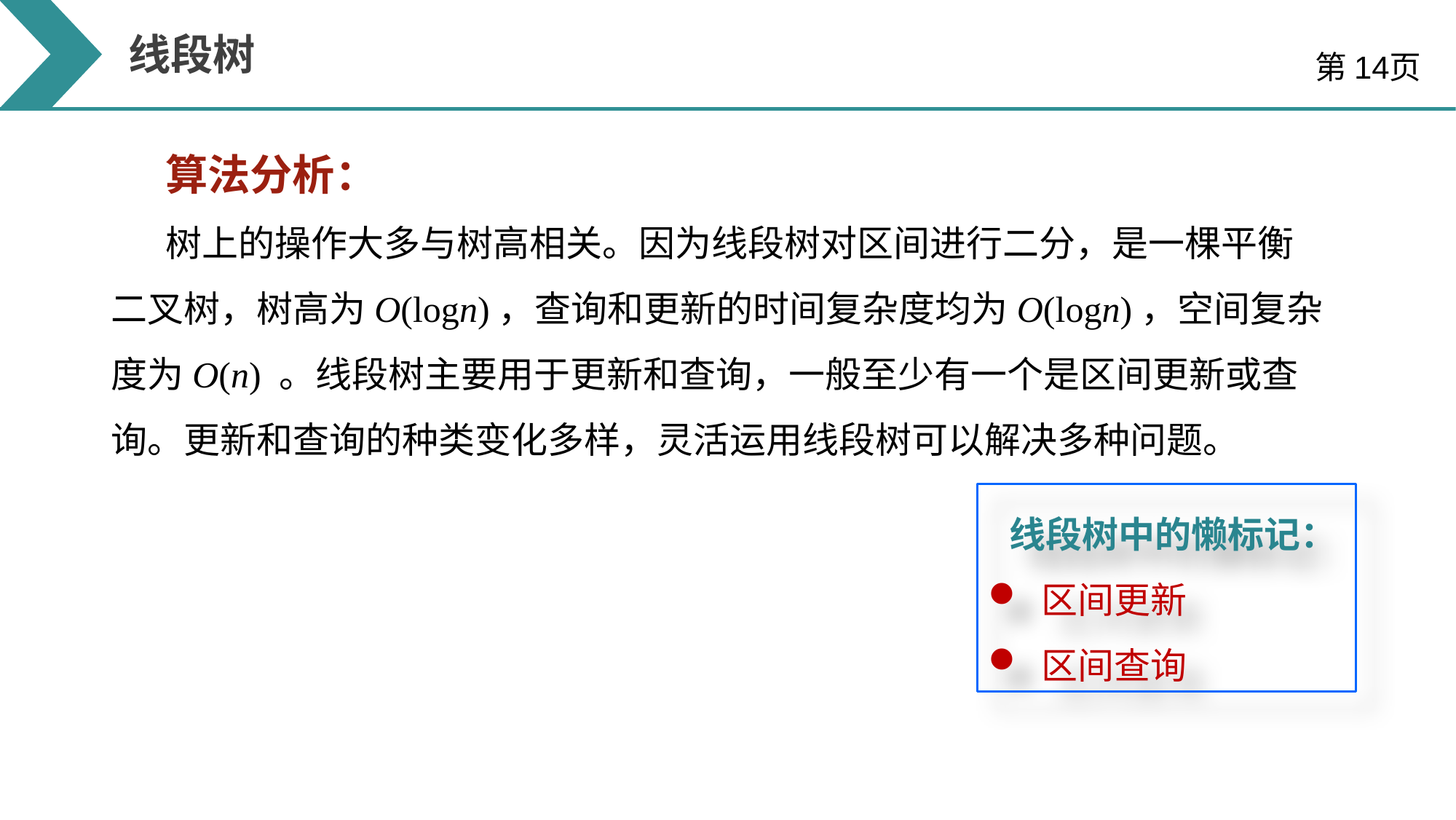

线段树
第14页
算法分析：
树上的操作大多与树高相关。因为线段树对区间进行二分，是一棵平衡二叉树，树高为O(logn)，查询和更新的时间复杂度均为O(logn)，空间复杂度为O(n) 。线段树主要用于更新和查询，一般至少有一个是区间更新或查询。更新和查询的种类变化多样，灵活运用线段树可以解决多种问题。
线段树中的懒标记：
 区间更新
 区间查询